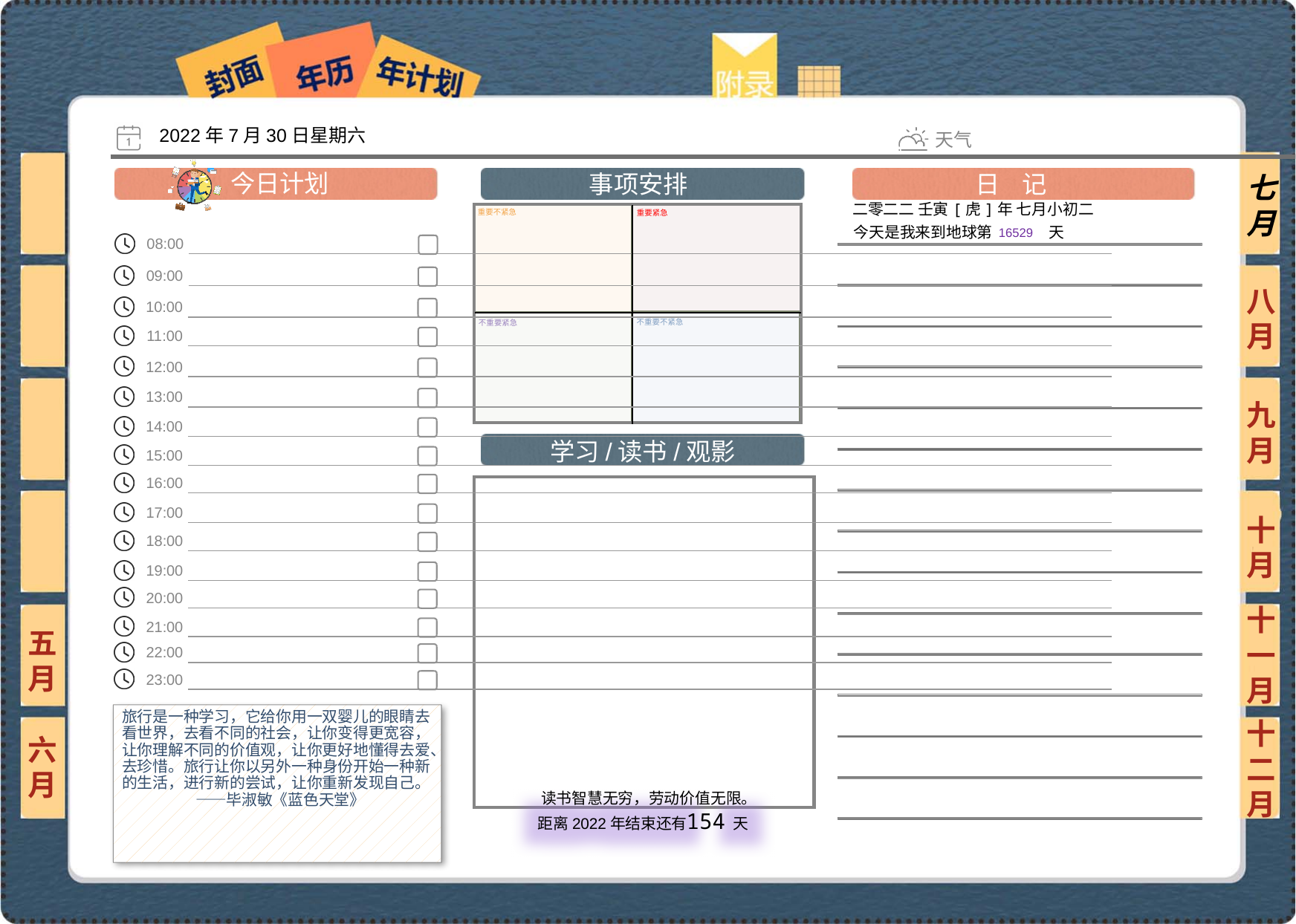

2022年7月30日星期六
七月
二零二二 壬寅[虎]年 七月小初二
16529
八月
九月
十月
十一月
五月
旅行是一种学习，它给你用一双婴儿的眼睛去看世界，去看不同的社会，让你变得更宽容，让你理解不同的价值观，让你更好地懂得去爱、去珍惜。旅行让你以另外一种身份开始一种新的生活，进行新的尝试，让你重新发现自己。　　——毕淑敏《蓝色天堂》

六月
十二月
154
 读书智慧无穷，劳动价值无限。